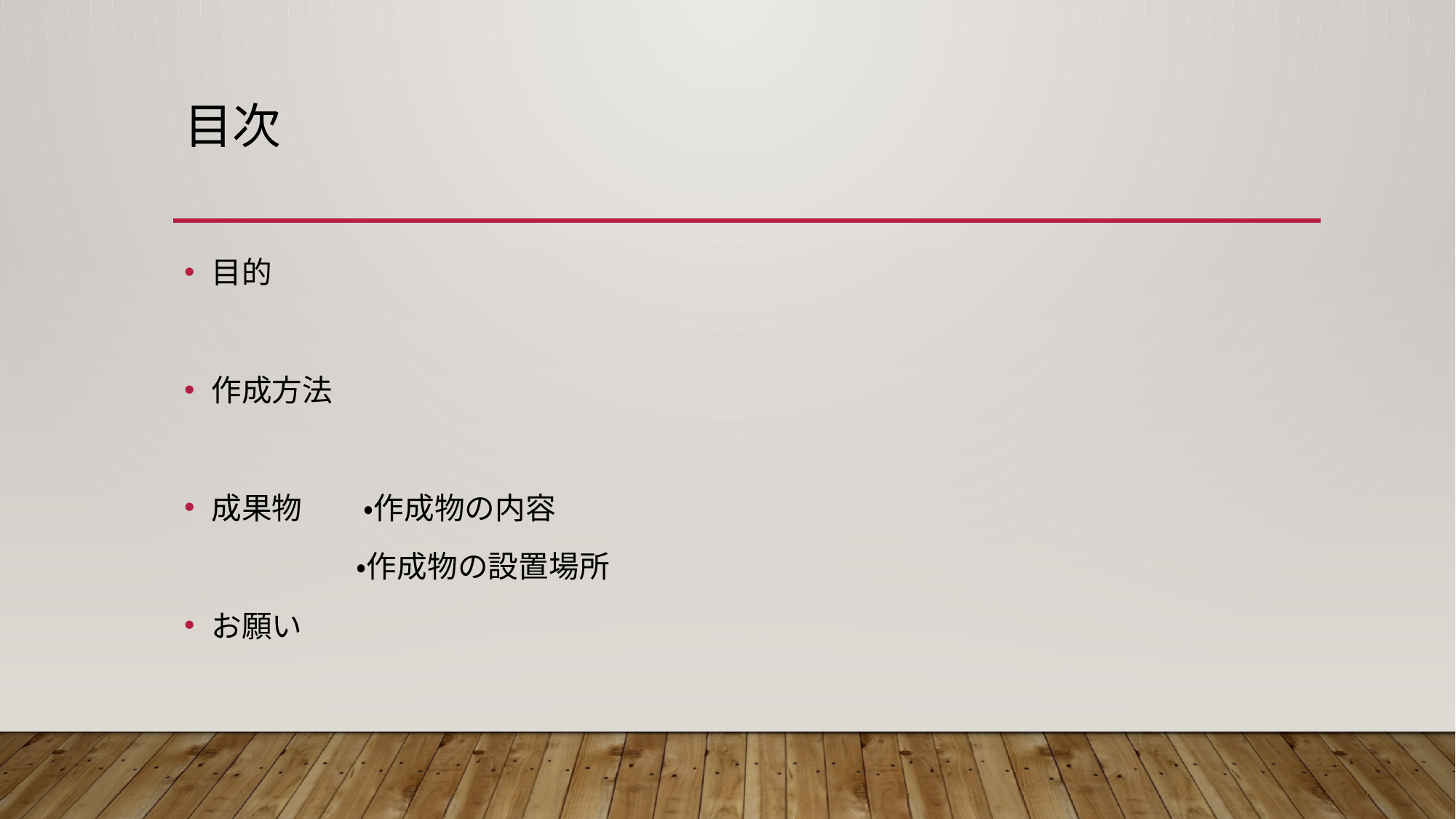

# 目次
目的

作成方法

成果物　　・作成物の内容
　　　　　   ・作成物の設置場所
お願い